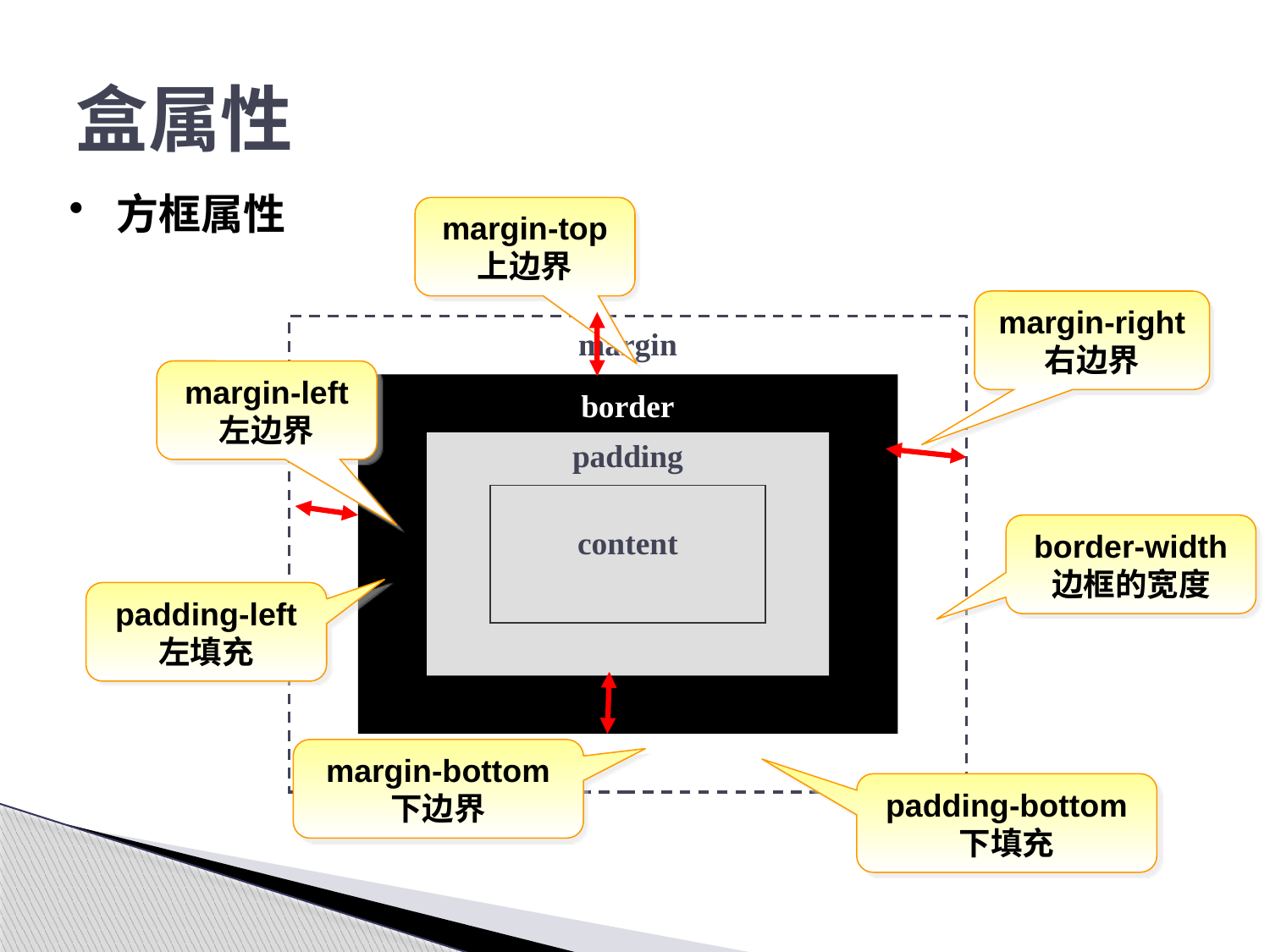

# 盒属性
方框属性
margin-top
上边界
margin-right
右边界

margin

border
padding

content
margin-left
左边界

border-width
边框的宽度
padding-left
左填充

margin-bottom
下边界
padding-bottom
下填充